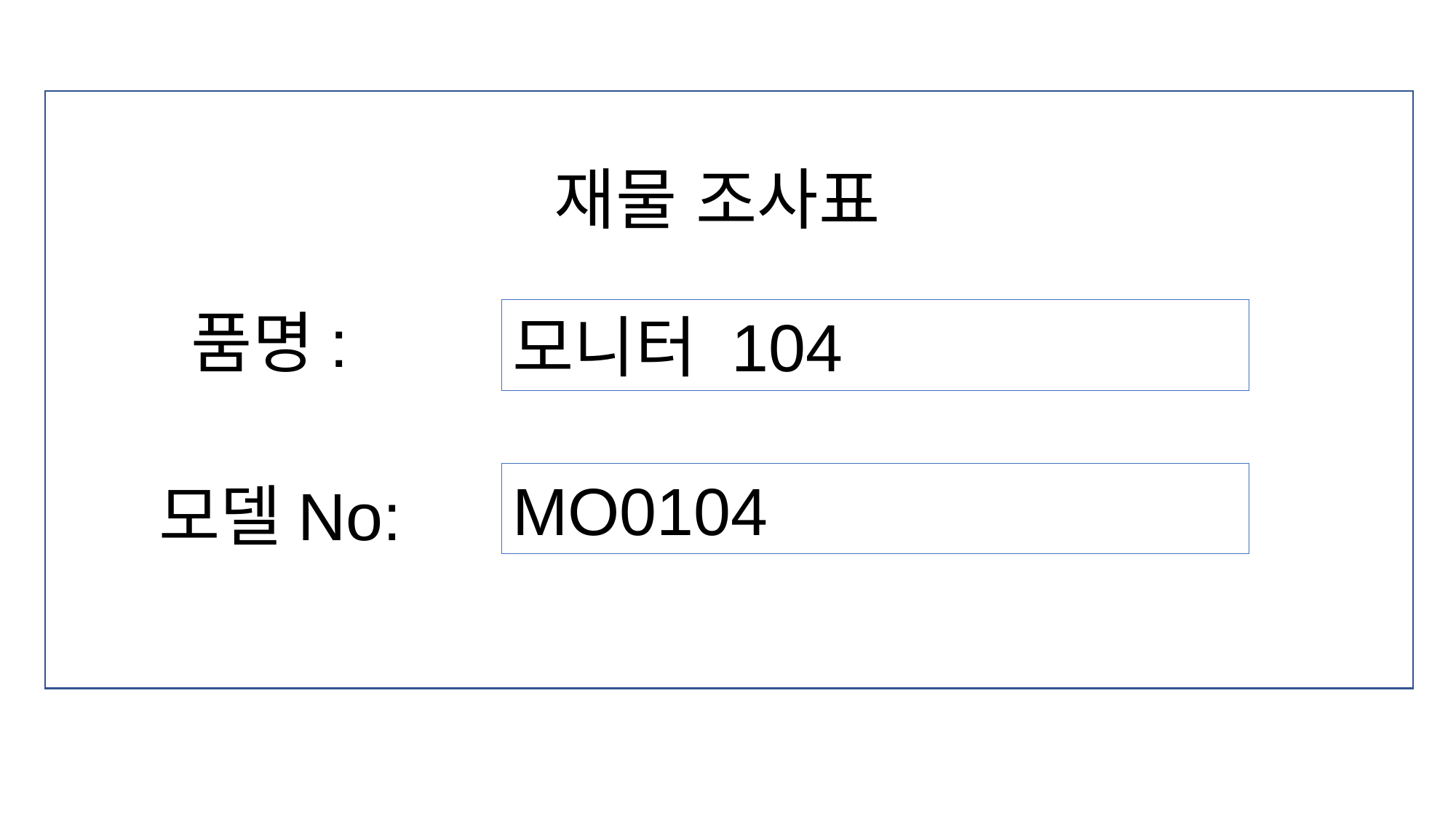

재물 조사표
품명:
모니터 104
MO0104
모델No: